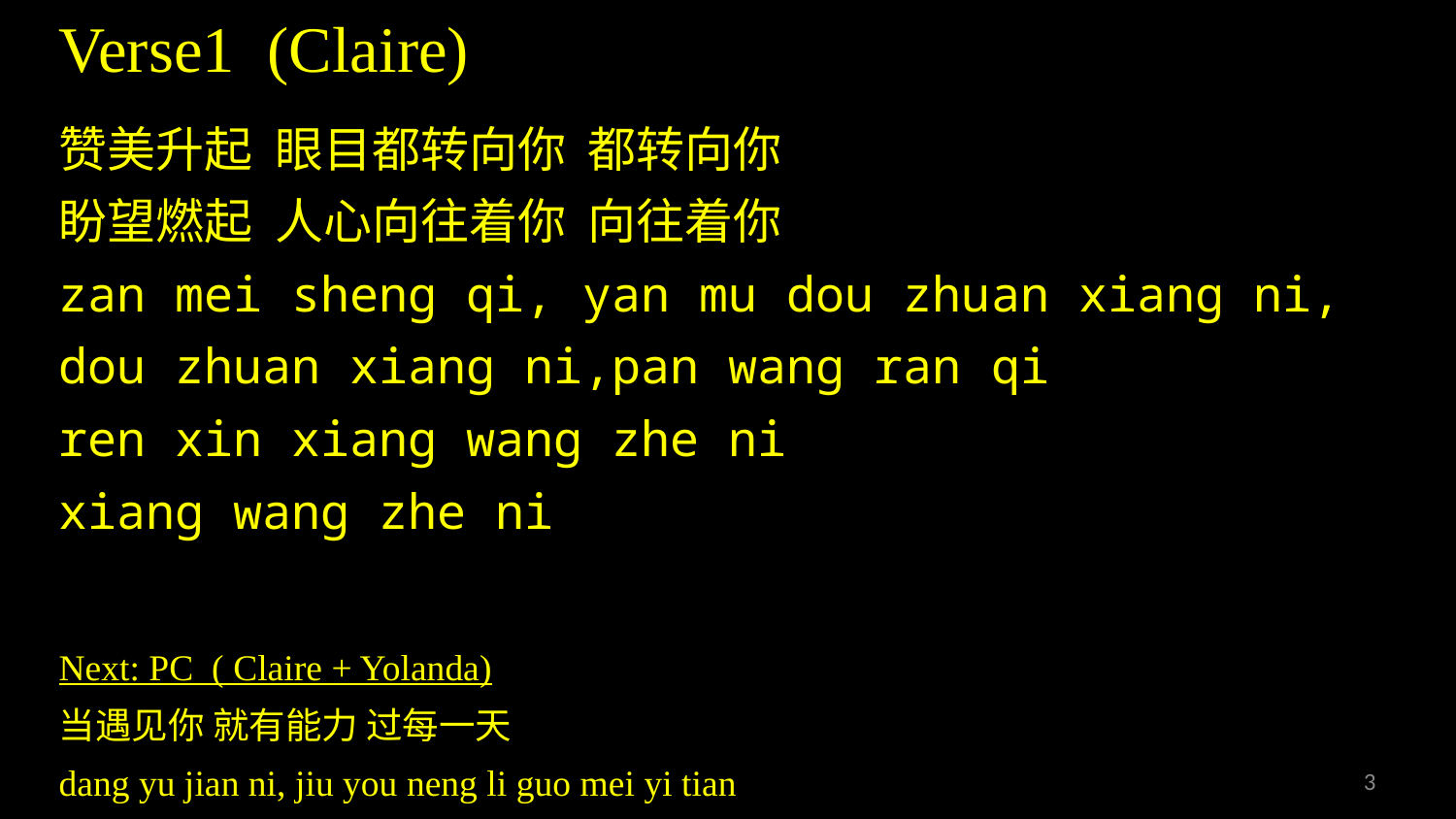

# Verse1  (Claire)
赞美升起  眼目都转向你  都转向你
盼望燃起  人心向往着你  向往着你
zan mei sheng qi, yan mu dou zhuan xiang ni,
dou zhuan xiang ni,pan wang ran qi
ren xin xiang wang zhe ni
xiang wang zhe ni

Next: PC  ( Claire + Yolanda)
当遇见你 就有能力 过每一天
dang yu jian ni, jiu you neng li guo mei yi tian
3